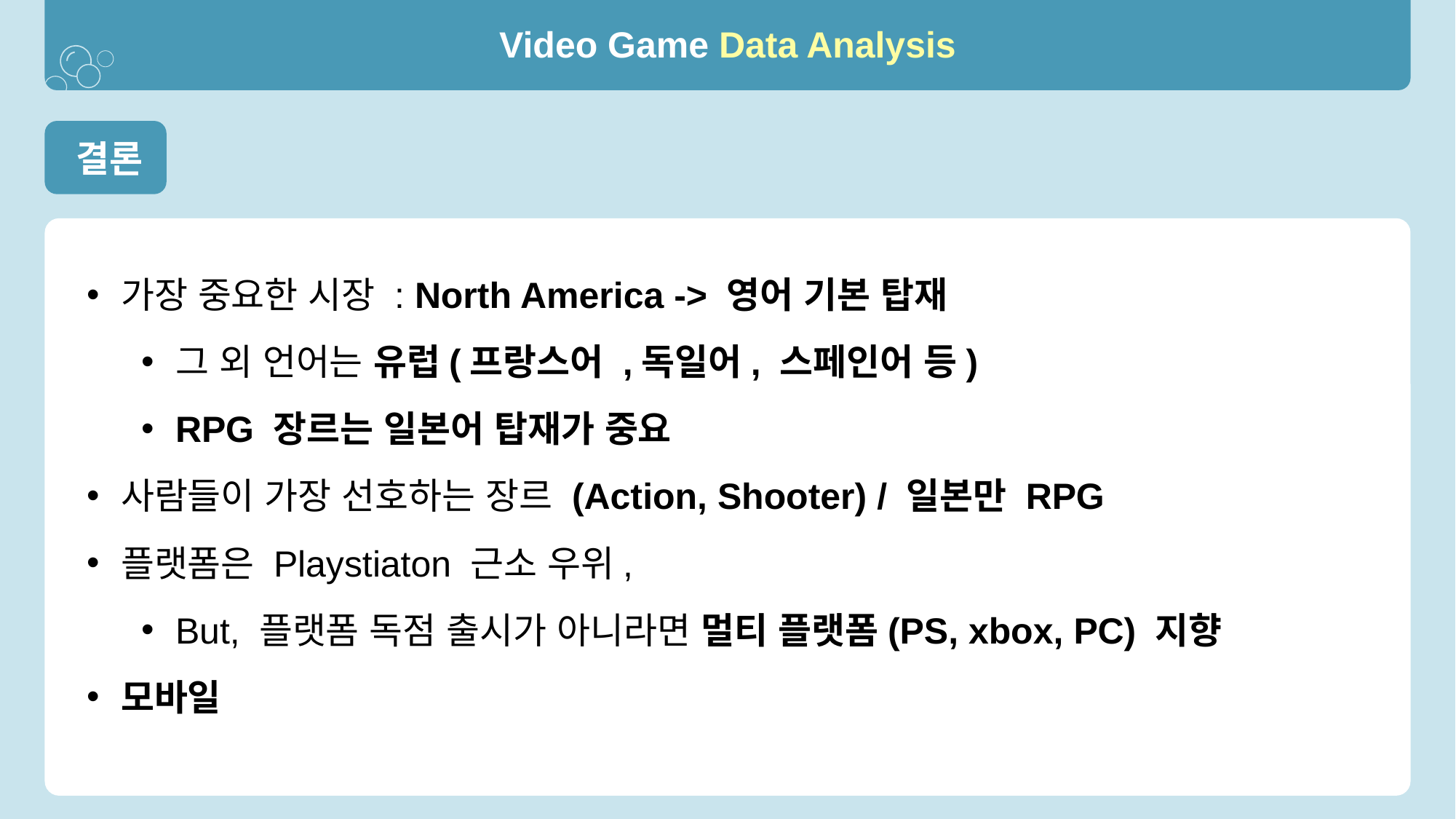

Video Game Data Analysis

 결론
과거의 데이터 (하나의 히트작이 기록적인 판매고를 기록하거나, 플랫폼이 다양)
현재의 게임과 양상이 다름

가장 중요한 시장 : North America -> 영어 기본 탑재
그 외 언어는 유럽(프랑스어 ,독일어, 스페인어 등)
RPG 장르는 일본어 탑재가 중요
사람들이 가장 선호하는 장르 (Action, Shooter) / 일본만 RPG
플랫폼은 Playstiaton 근소 우위,
But, 플랫폼 독점 출시가 아니라면 멀티 플랫폼(PS, xbox, PC) 지향
모바일